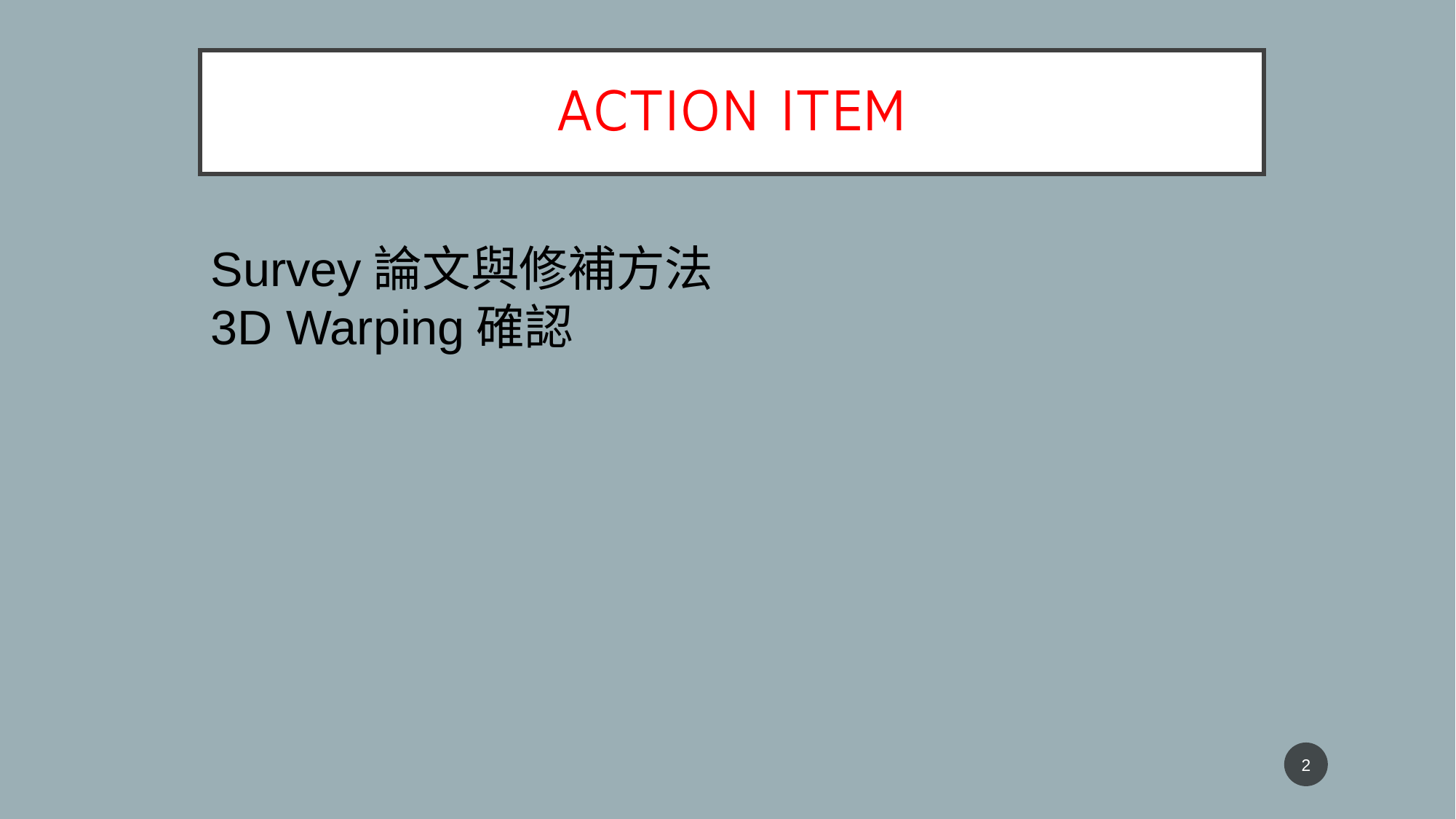

# Action item
Survey論文與修補方法
3D Warping確認
2